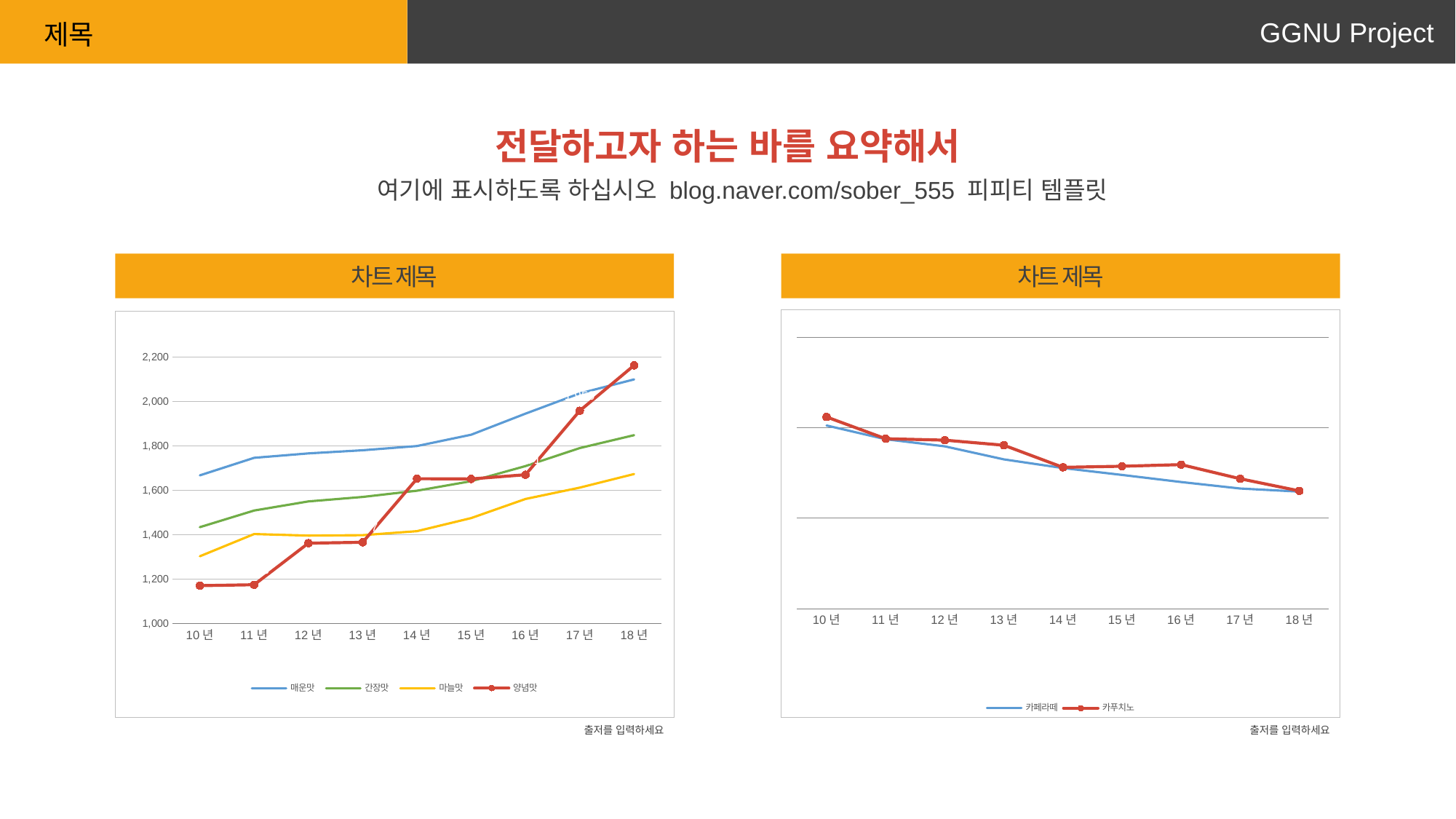

GGNU Project
제목
전달하고자 하는 바를 요약해서
여기에 표시하도록 하십시오 blog.naver.com/sober_555 피피티 템플릿
차트 제목
차트 제목

[unsupported chart]

### Chart

| Category | 매운맛 | 간장맛 | 마늘맛 | 양념맛 |
|---|---|---|---|---|
| 10년 | 1668.0 | 1435.0 | 1304.0 | 1172.0 |
| 11년 | 1747.0 | 1510.0 | 1404.0 | 1176.0 |
| 12년 | 1767.0 | 1551.0 | 1397.0 | 1363.0 |
| 13년 | 1781.0 | 1571.0 | 1399.0 | 1367.0 |
| 14년 | 1800.0 | 1599.0 | 1417.0 | 1653.0 |
| 15년 | 1851.0 | 1642.0 | 1476.0 | 1652.0 |
| 16년 | 1946.0 | 1710.0 | 1562.0 | 1671.0 |
| 17년 | 2037.0 | 1791.0 | 1613.0 | 1959.0 |
| 18년 | 2100.0 | 1849.0 | 1674.0 | 2163.0 |
출저를 입력하세요
출저를 입력하세요